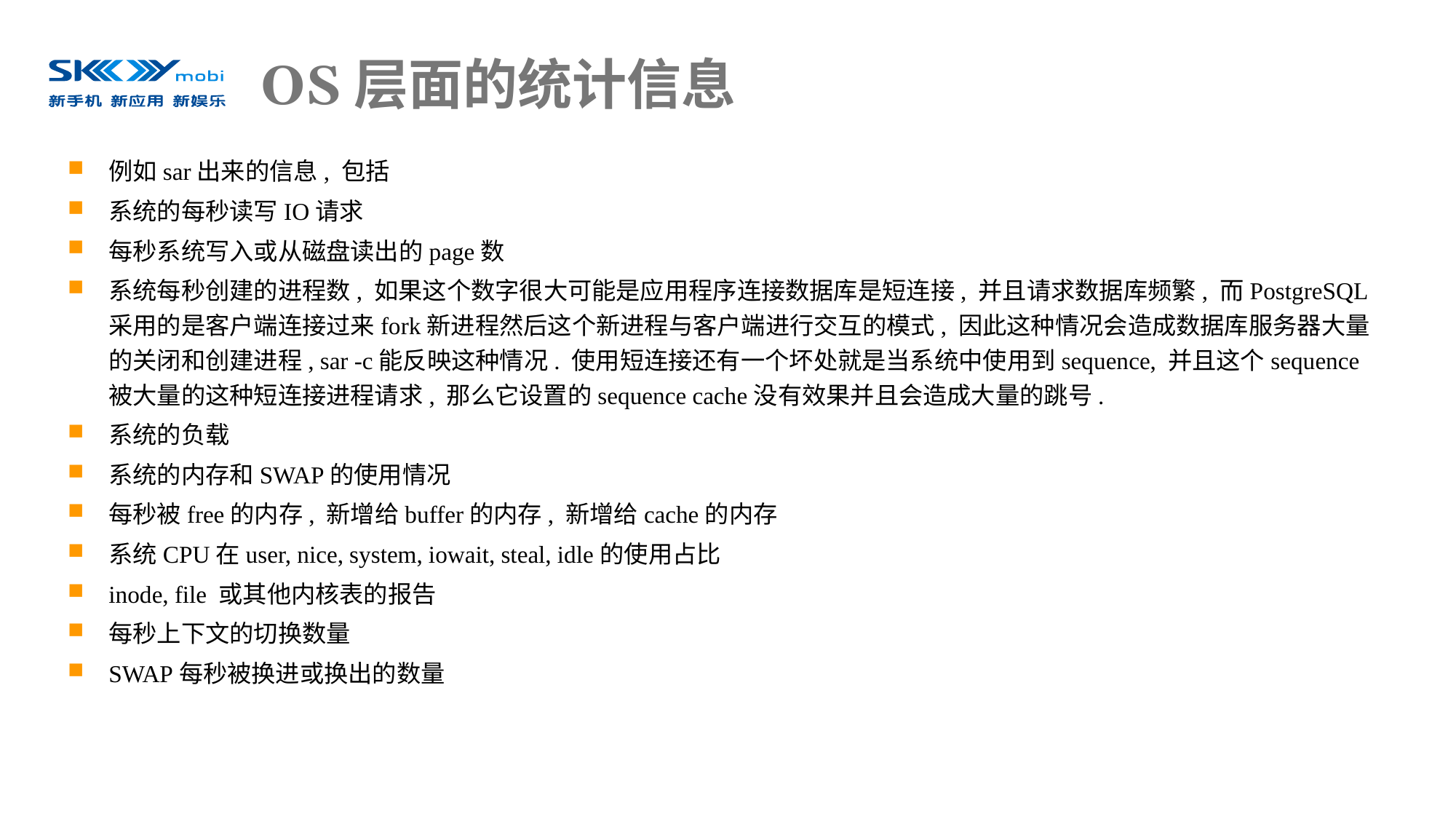

# OS层面的统计信息
例如sar出来的信息, 包括
系统的每秒读写IO请求
每秒系统写入或从磁盘读出的page数
系统每秒创建的进程数, 如果这个数字很大可能是应用程序连接数据库是短连接, 并且请求数据库频繁, 而PostgreSQL采用的是客户端连接过来fork新进程然后这个新进程与客户端进行交互的模式, 因此这种情况会造成数据库服务器大量的关闭和创建进程, sar -c能反映这种情况. 使用短连接还有一个坏处就是当系统中使用到sequence, 并且这个sequence被大量的这种短连接进程请求, 那么它设置的sequence cache没有效果并且会造成大量的跳号.
系统的负载
系统的内存和SWAP的使用情况
每秒被free的内存, 新增给buffer的内存, 新增给cache的内存
系统CPU在user, nice, system, iowait, steal, idle的使用占比
inode, file 或其他内核表的报告
每秒上下文的切换数量
SWAP每秒被换进或换出的数量